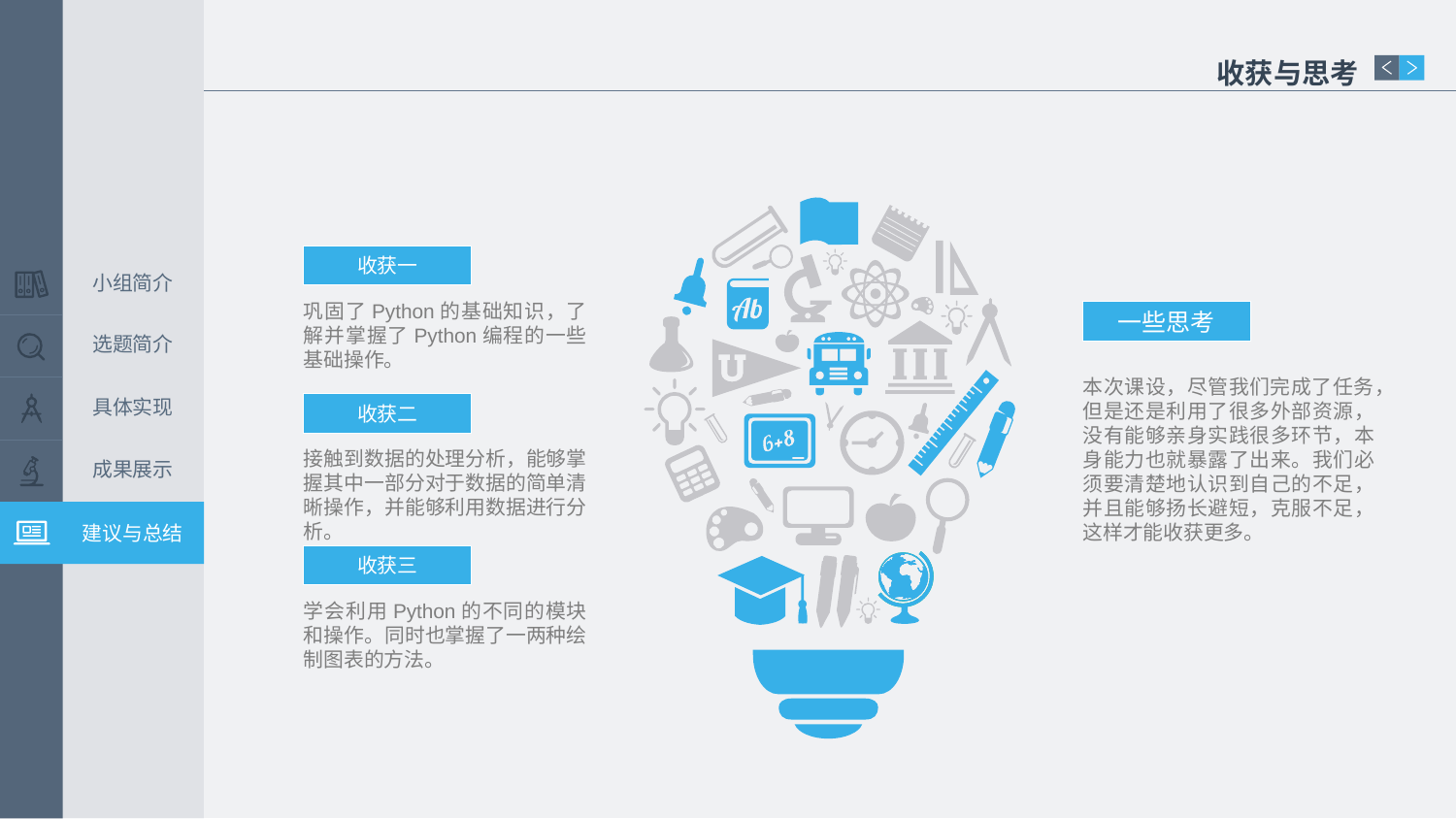

收获与思考

收获一
小组简介

巩固了Python的基础知识，了解并掌握了Python编程的一些基础操作。
一些思考
选题简介

本次课设，尽管我们完成了任务，但是还是利用了很多外部资源，没有能够亲身实践很多环节，本身能力也就暴露了出来。我们必须要清楚地认识到自己的不足，并且能够扬长避短，克服不足，这样才能收获更多。
具体实现

收获二
接触到数据的处理分析，能够掌握其中一部分对于数据的简单清晰操作，并能够利用数据进行分析。
成果展示

建议与总结

收获三
学会利用Python的不同的模块和操作。同时也掌握了一两种绘制图表的方法。